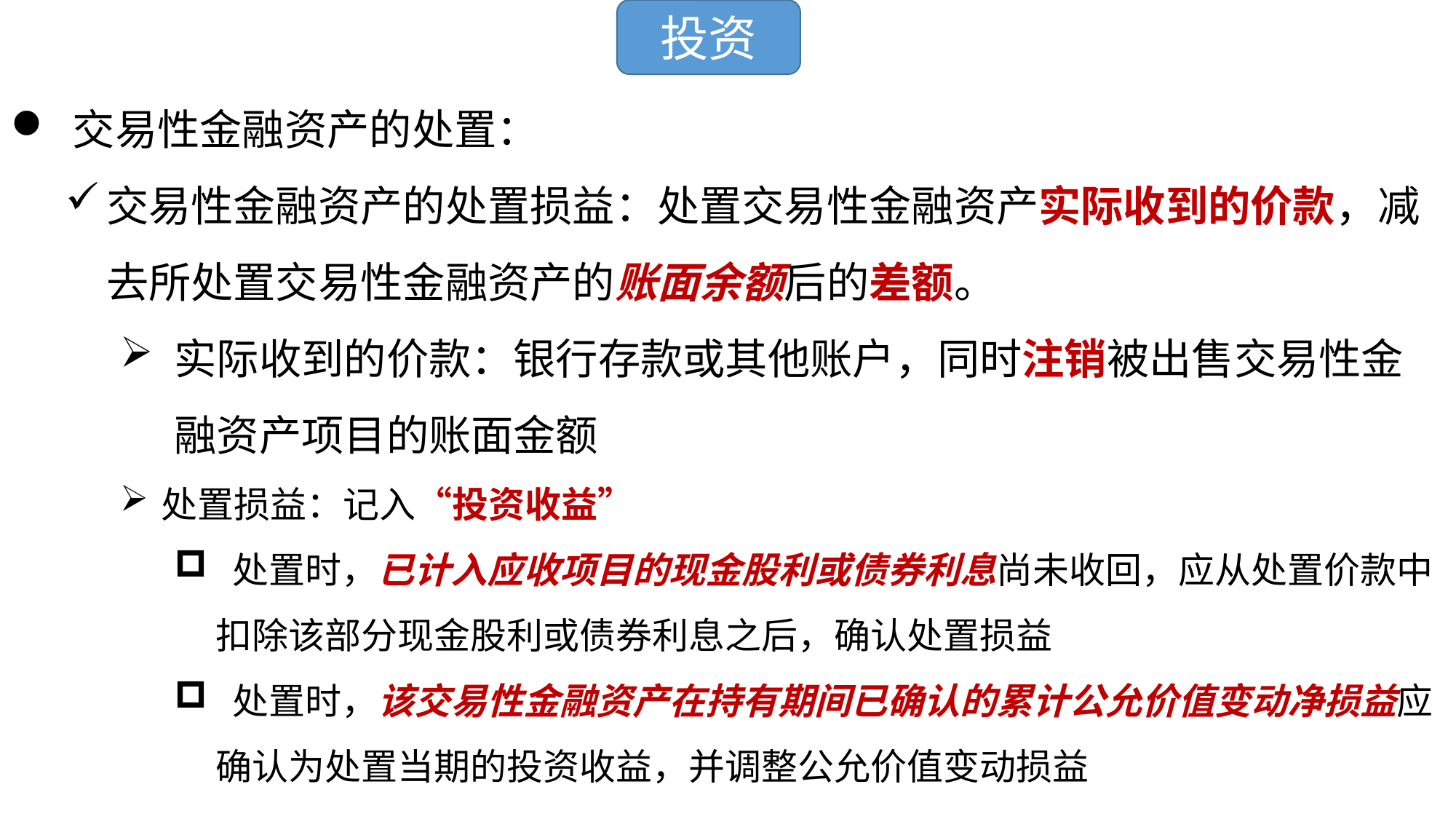

投资
 交易性金融资产的处置：
交易性金融资产的处置损益：处置交易性金融资产实际收到的价款，减去所处置交易性金融资产的账面余额后的差额。
实际收到的价款：银行存款或其他账户，同时注销被出售交易性金融资产项目的账面金额
处置损益：记入“投资收益”
 处置时，已计入应收项目的现金股利或债券利息尚未收回，应从处置价款中扣除该部分现金股利或债券利息之后，确认处置损益
 处置时，该交易性金融资产在持有期间已确认的累计公允价值变动净损益应确认为处置当期的投资收益，并调整公允价值变动损益